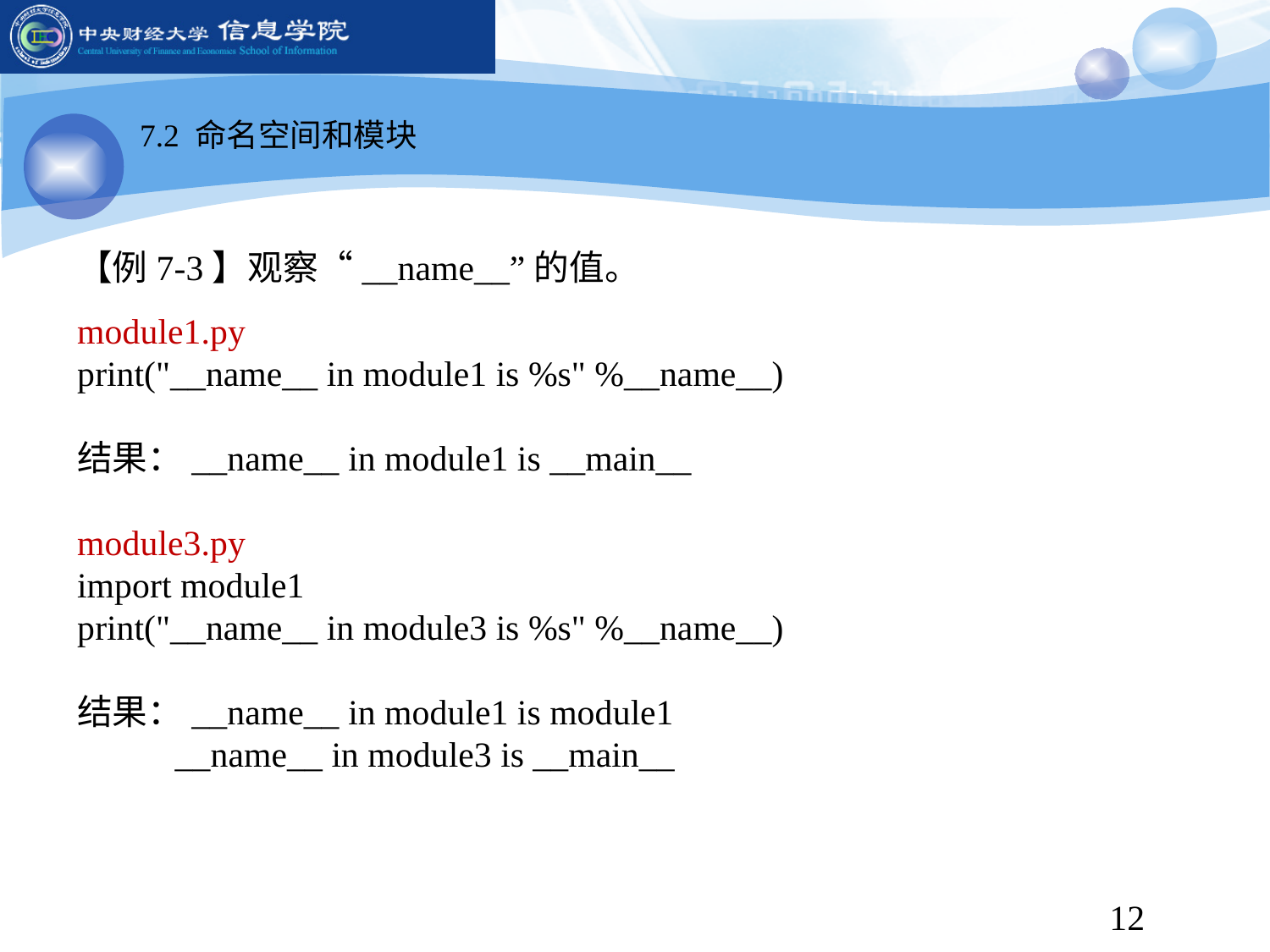

7.2 命名空间和模块
【例7-3】观察“__name__”的值。

module1.py
print("__name__ in module1 is %s" %__name__)

结果：__name__ in module1 is __main__

module3.py
import module1
print("__name__ in module3 is %s" %__name__)

结果：__name__ in module1 is module1
           __name__ in module3 is __main__